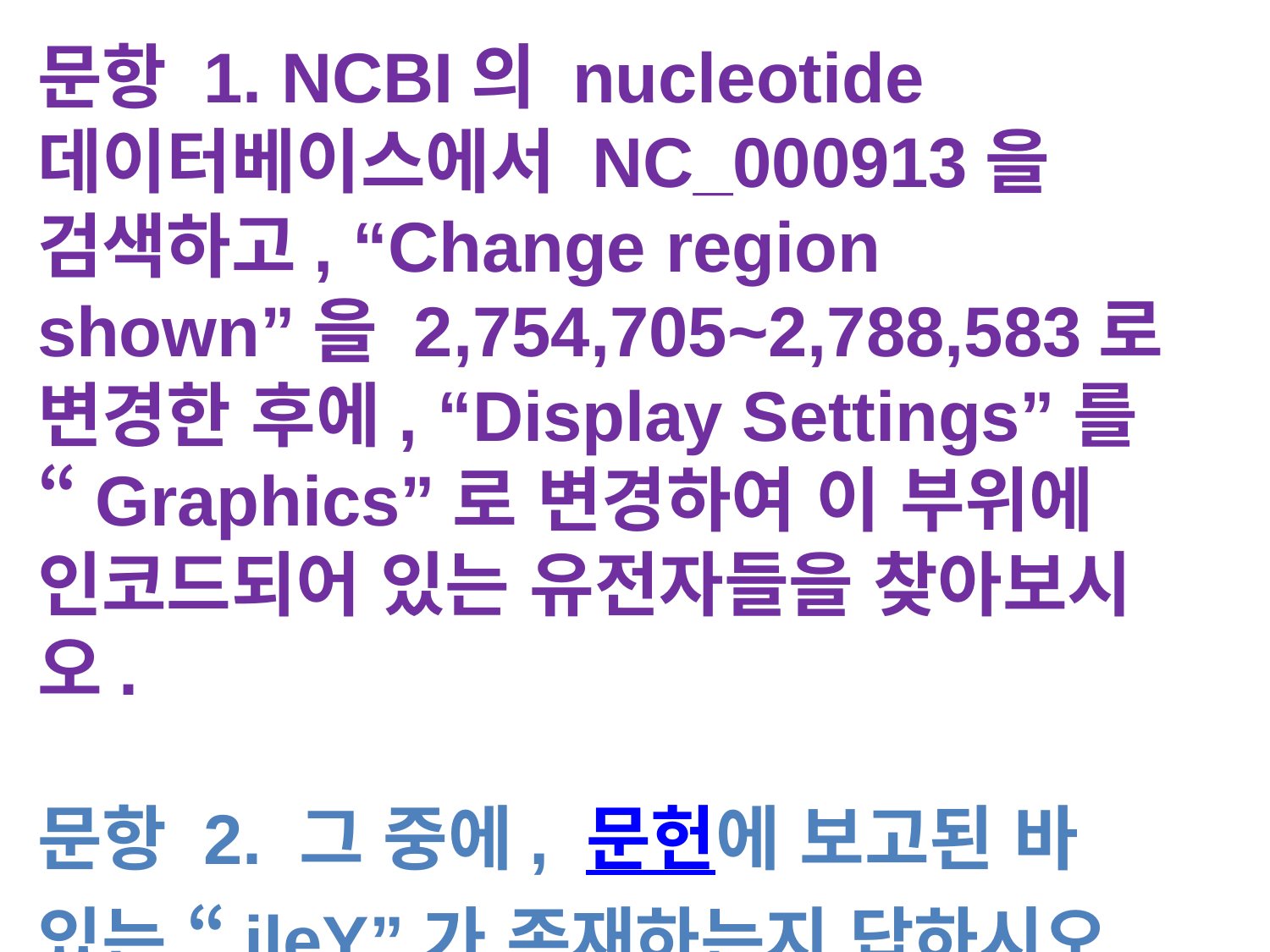

문항 1. NCBI의 nucleotide 데이터베이스에서 NC_000913을 검색하고, “Change region shown”을 2,754,705~2,788,583로 변경한 후에, “Display Settings”를 “Graphics”로 변경하여 이 부위에 인코드되어 있는 유전자들을 찾아보시오.

문항 2. 그 중에, 문헌에 보고된 바 있는 “ileY”가 존재하는지 답하시오.